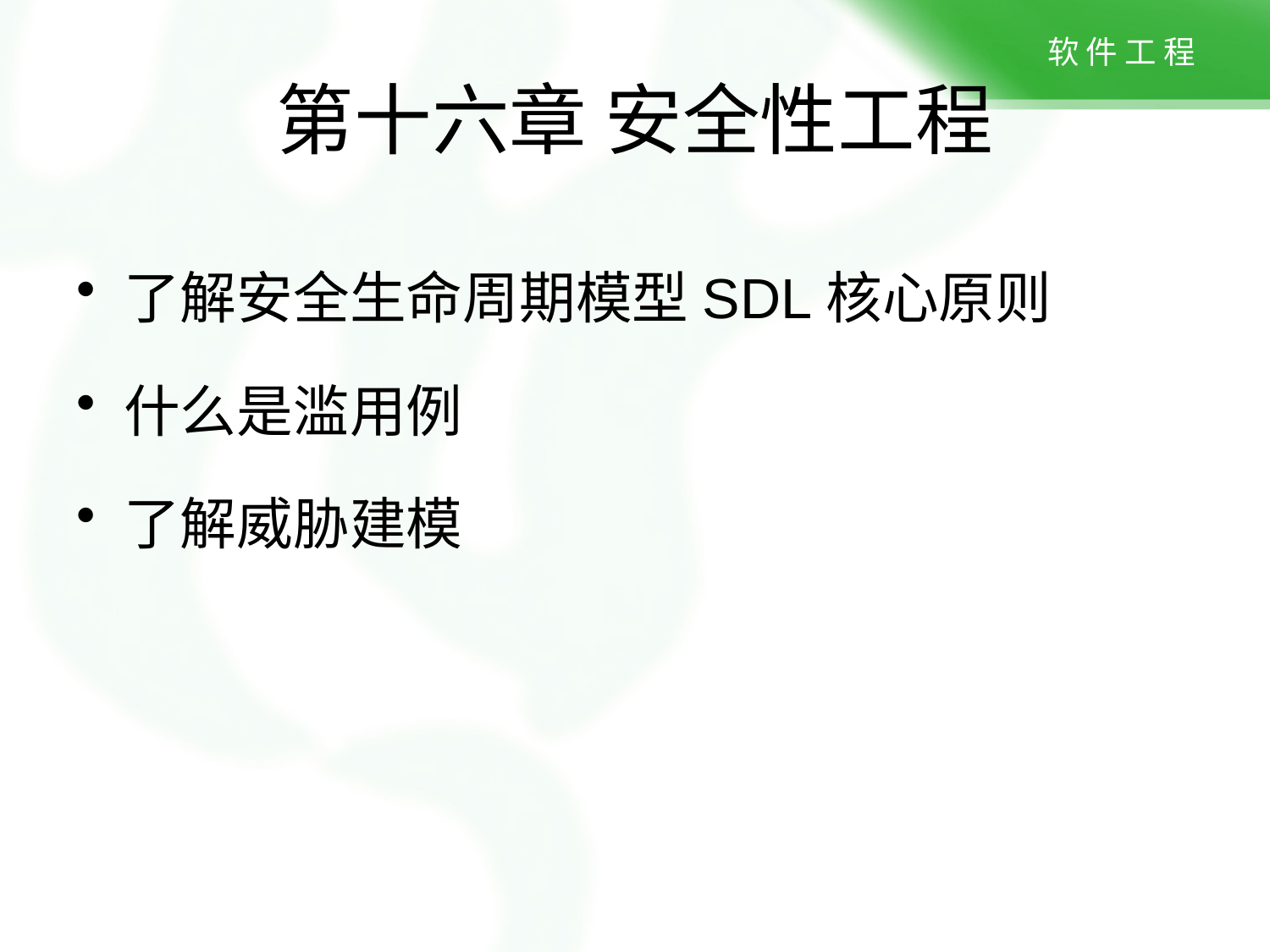

# 第十六章 安全性工程
了解安全生命周期模型SDL核心原则
什么是滥用例
了解威胁建模